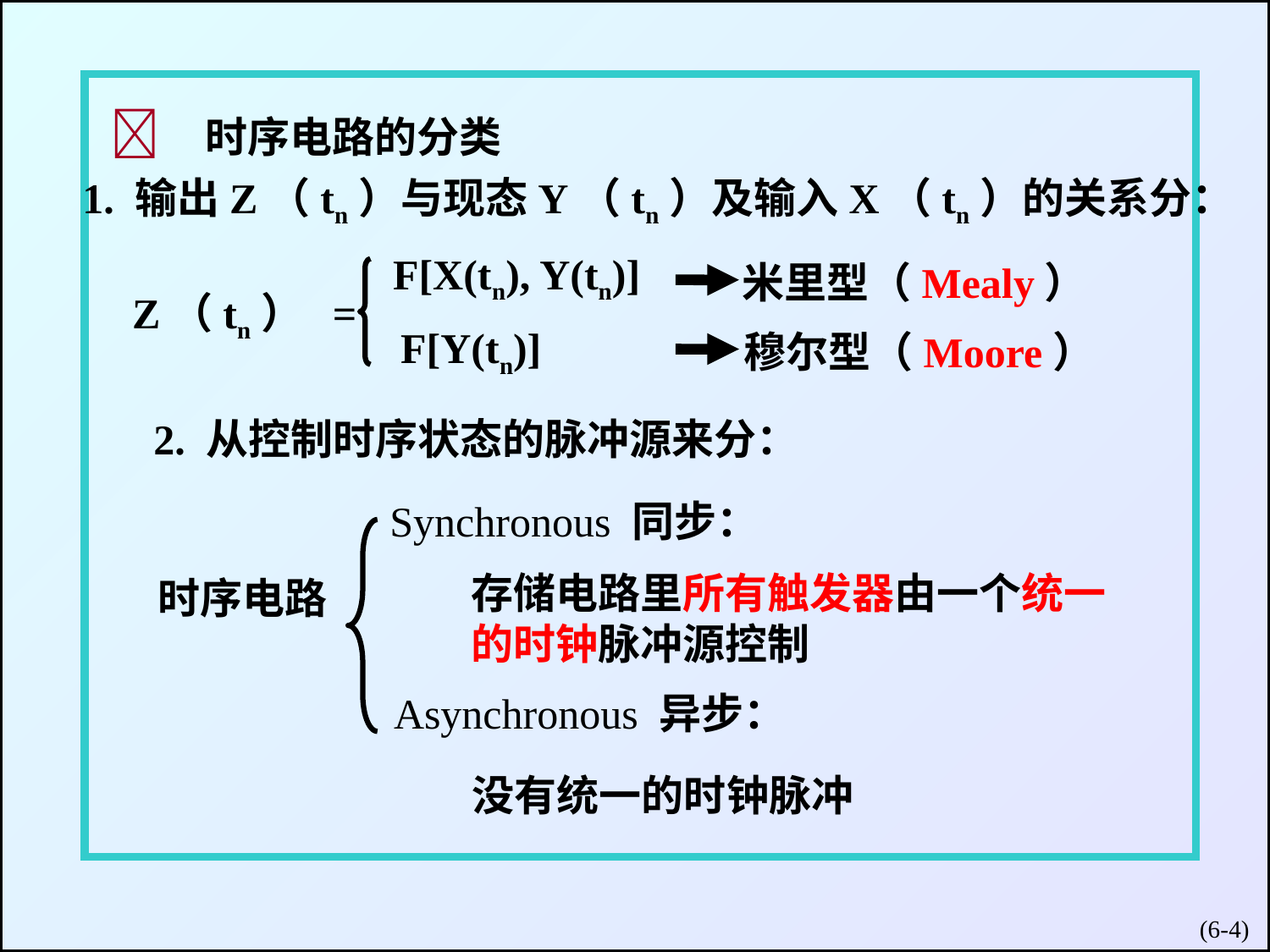

•   时序电路的分类
1. 输出Z（tn）与现态Y（tn）及输入X（tn）的关系分：
F[X(tn), Y(tn)]
米里型（Mealy）

Z（tn）  =

F[Y(tn)]
穆尔型（Moore）

2. 从控制时序状态的脉冲源来分：
Synchronous 同步：

存储电路里所有触发器由一个统一的时钟脉冲源控制
时序电路
Asynchronous 异步：
没有统一的时钟脉冲
(6-4)